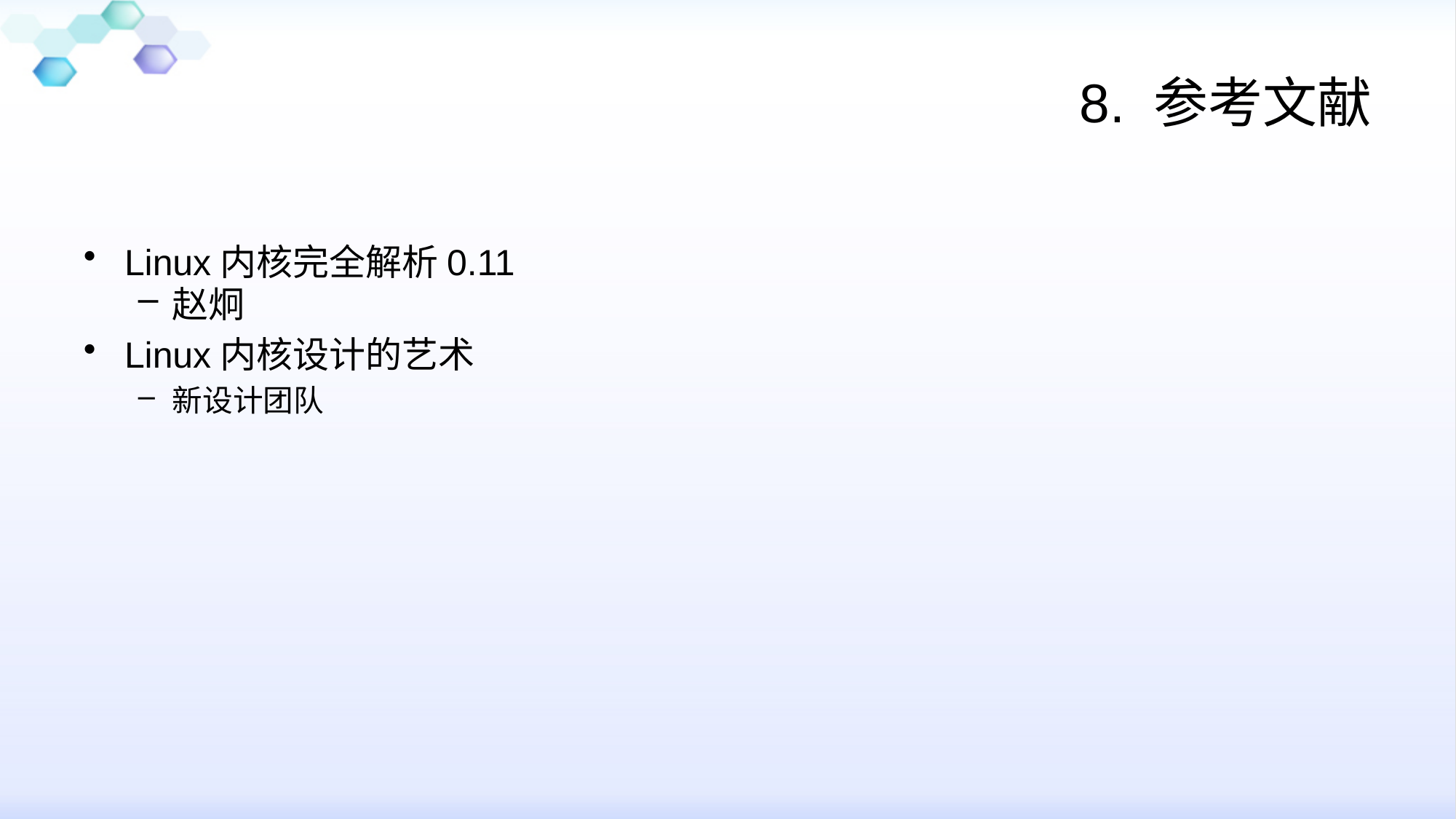

# 8. 参考文献

Linux内核完全解析0.11
赵炯
Linux内核设计的艺术
新设计团队